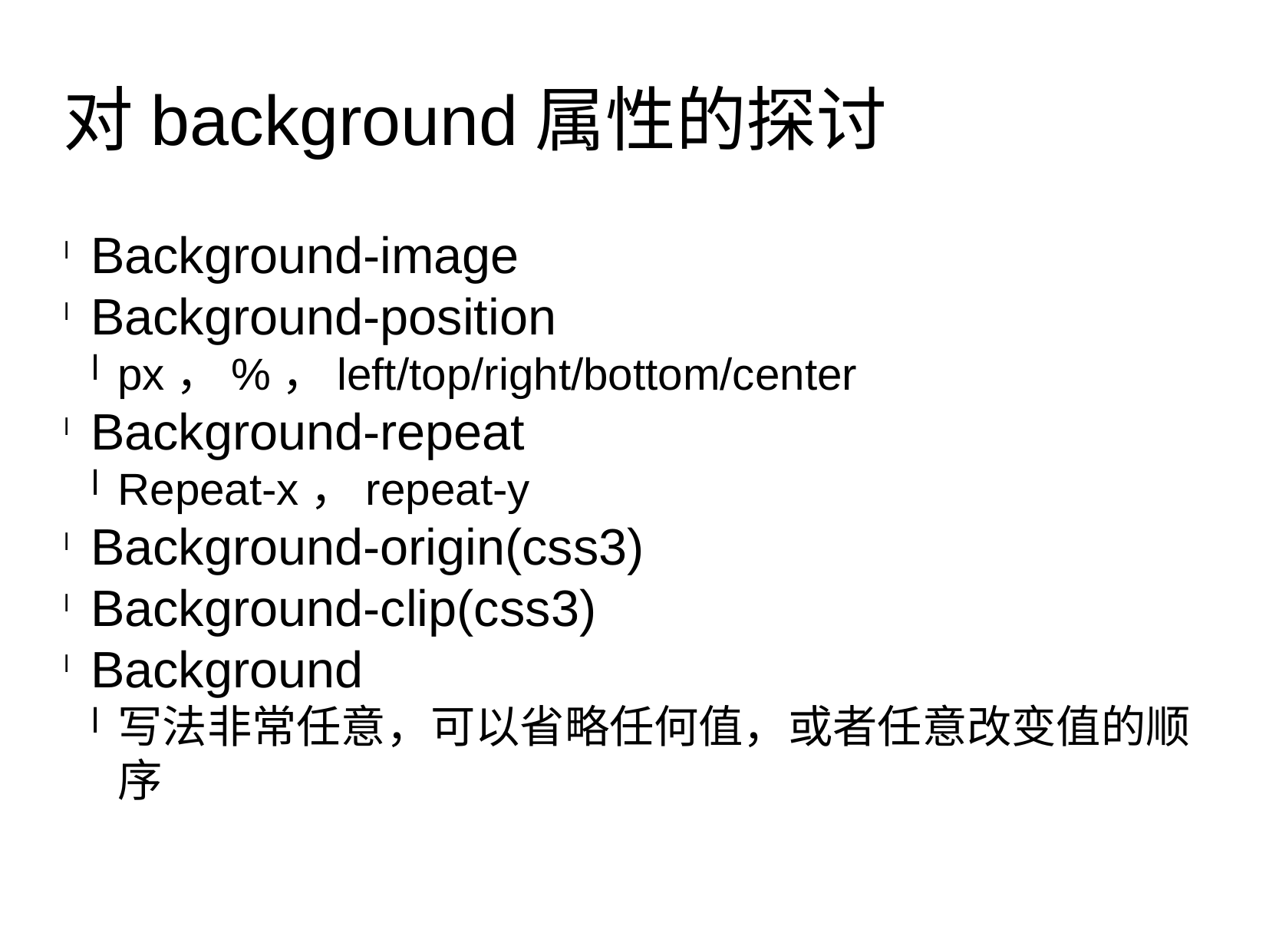

对background属性的探讨
Background-image
Background-position
px，%，left/top/right/bottom/center
Background-repeat
Repeat-x，repeat-y
Background-origin(css3)
Background-clip(css3)
Background
写法非常任意，可以省略任何值，或者任意改变值的顺序